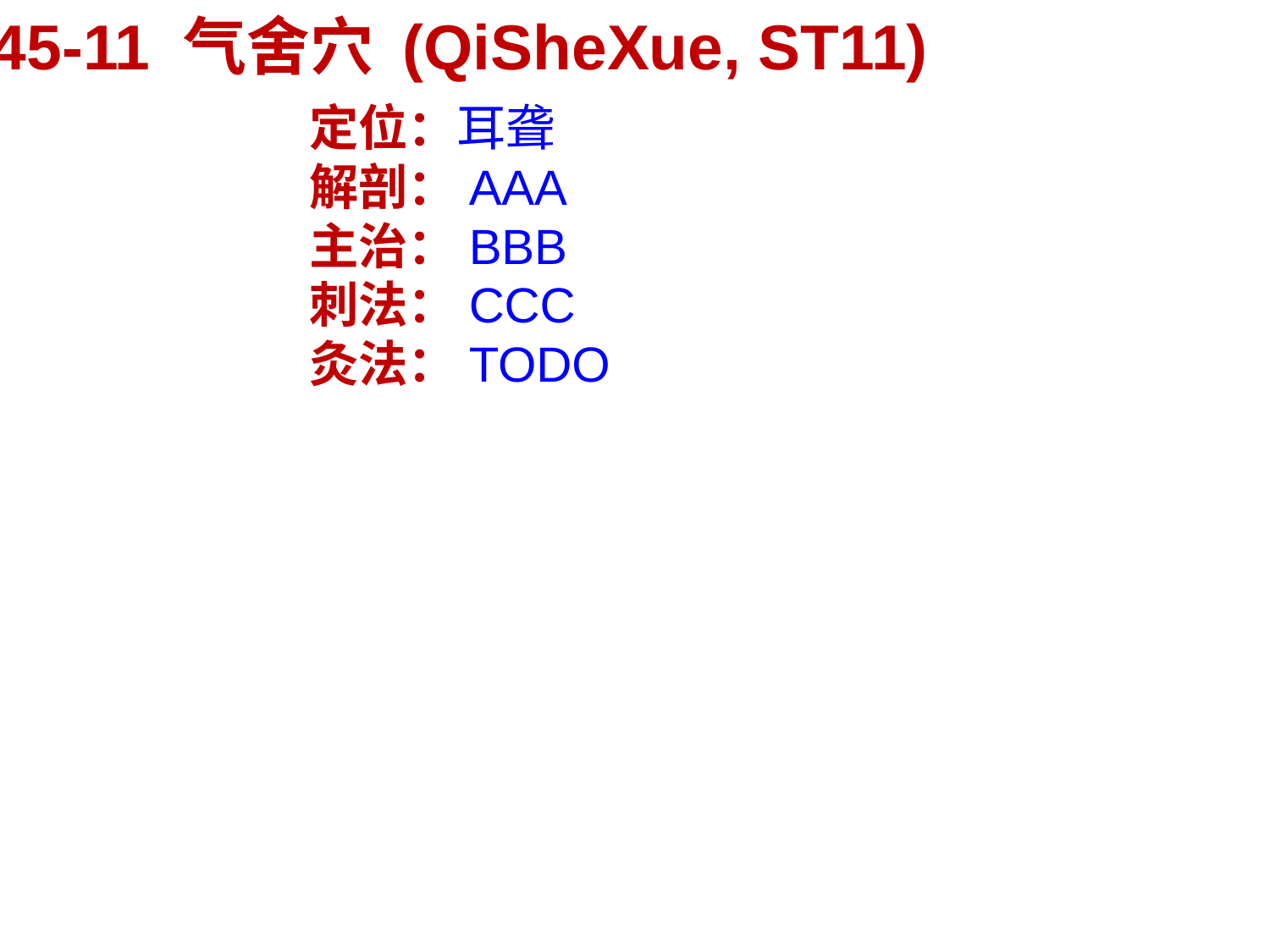

45-11 气舍穴 (QiSheXue, ST11)
定位：耳聋
解剖：AAA
主治：BBB
刺法：CCC
灸法：TODO